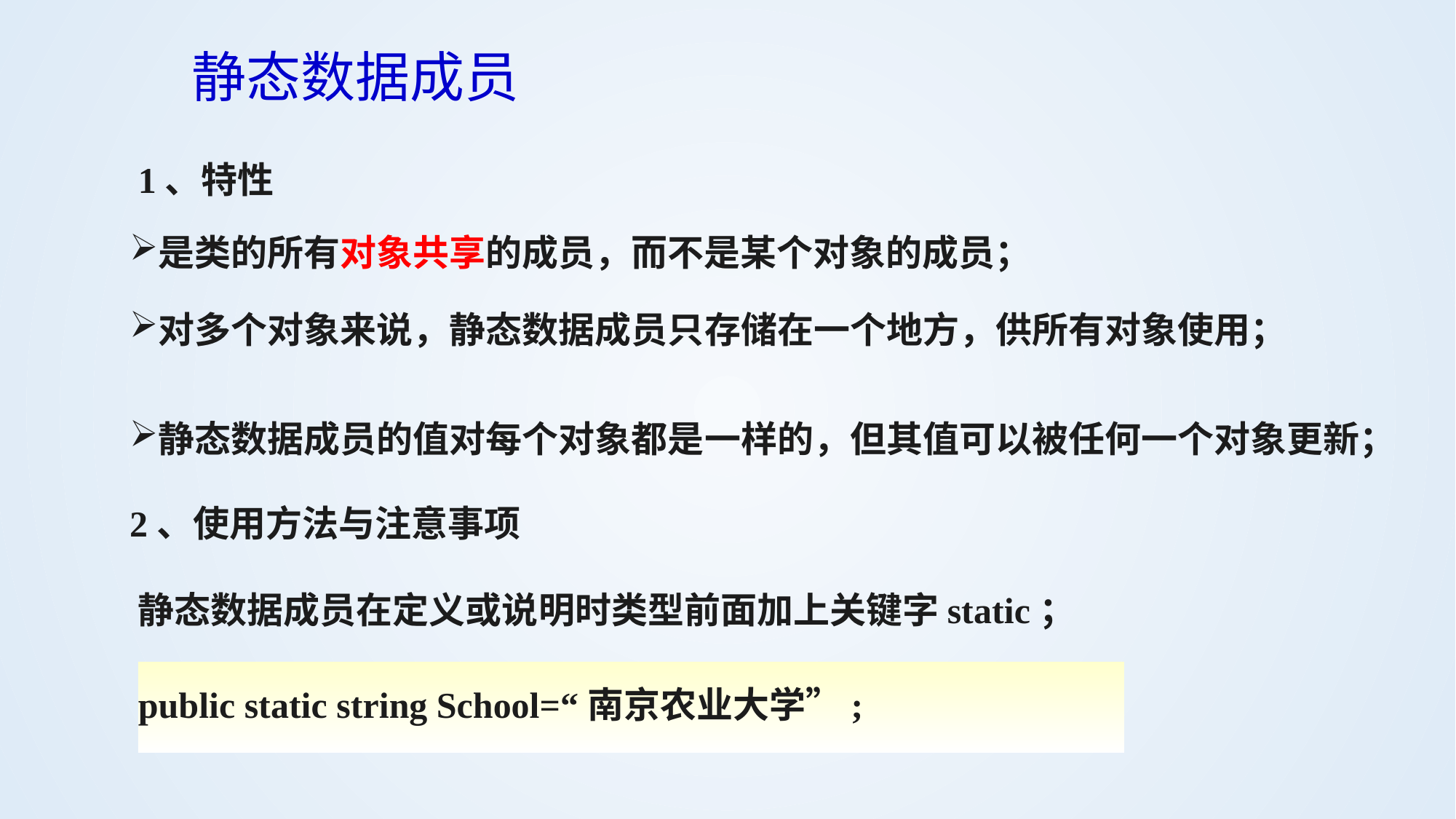

静态数据成员
1、特性
是类的所有对象共享的成员，而不是某个对象的成员；
对多个对象来说，静态数据成员只存储在一个地方，供所有对象使用；
静态数据成员的值对每个对象都是一样的，但其值可以被任何一个对象更新；
2、使用方法与注意事项
静态数据成员在定义或说明时类型前面加上关键字static；
public static string School=“南京农业大学”;